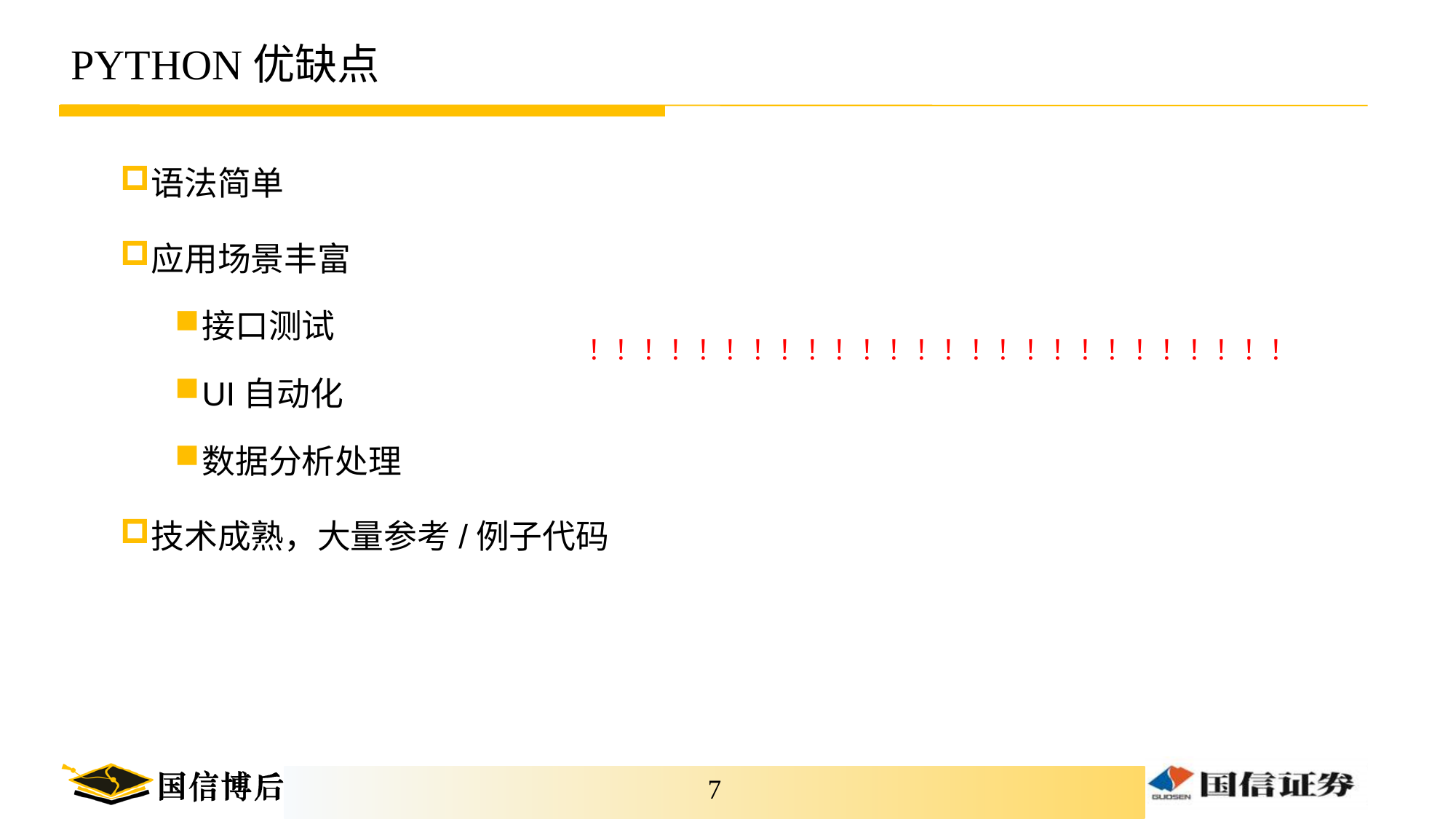

# PYTHON优缺点
语法简单
应用场景丰富
接口测试
UI自动化
数据分析处理
技术成熟，大量参考/例子代码

！！！！！！！！！！！！！！！！！！！！！！！！！！
7